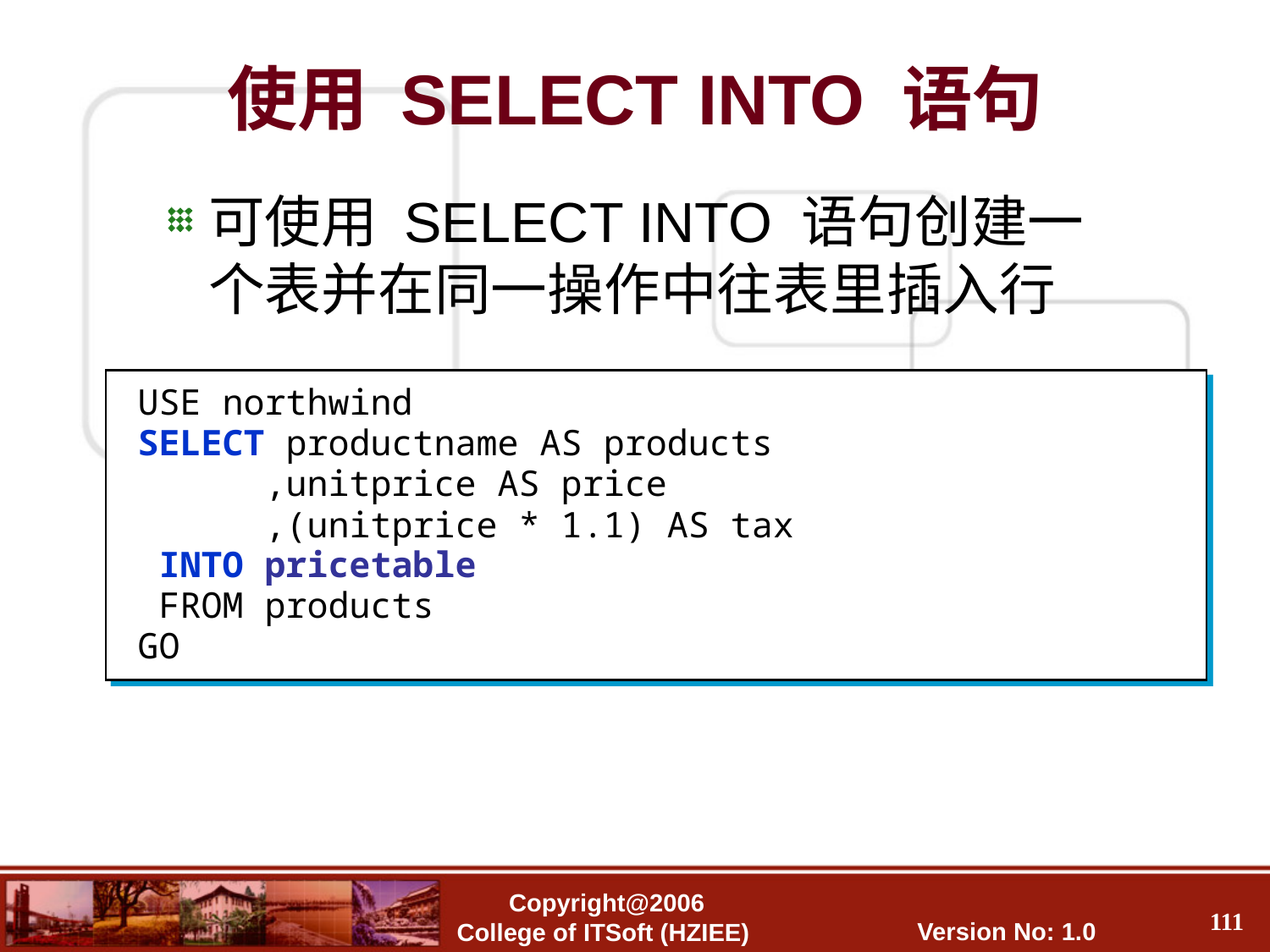

使用 SELECT INTO 语句
可使用 SELECT INTO 语句创建一个表并在同一操作中往表里插入行
USE northwind
SELECT productname AS products
      ,unitprice AS price
      ,(unitprice * 1.1) AS tax
 INTO pricetable
 FROM products
GO